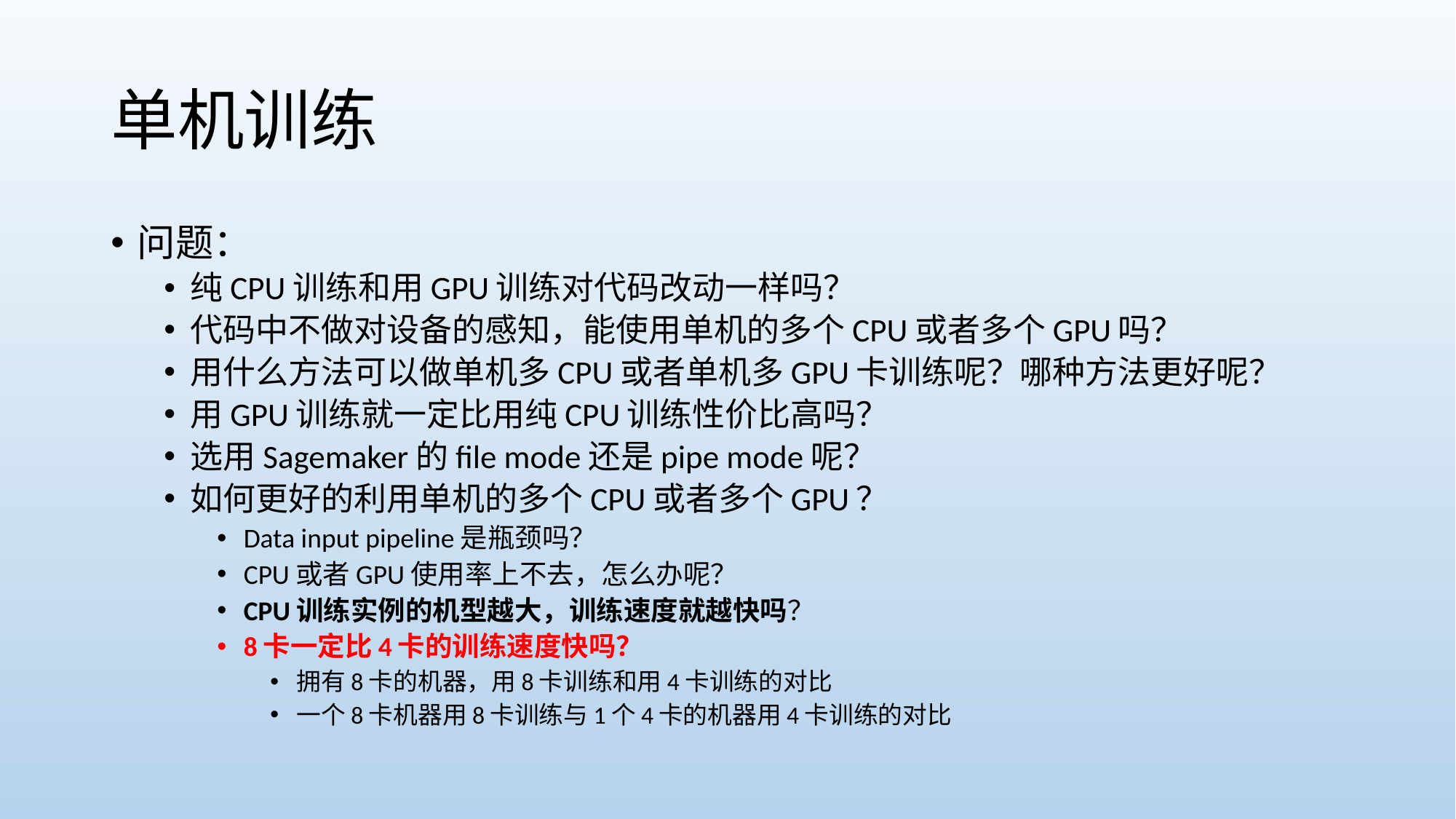

# 单机训练
问题：
纯CPU训练和用GPU训练对代码改动一样吗？
代码中不做对设备的感知，能使用单机的多个CPU或者多个GPU吗？
用什么方法可以做单机多CPU或者单机多GPU卡训练呢？哪种方法更好呢？
用GPU训练就一定比用纯CPU训练性价比高吗？
选用Sagemaker的file mode还是pipe mode呢？
如何更好的利用单机的多个CPU或者多个GPU？
Data input pipeline是瓶颈吗？
CPU或者GPU使用率上不去，怎么办呢？
CPU训练实例的机型越大，训练速度就越快吗？
8卡一定比4卡的训练速度快吗？
拥有8卡的机器，用8卡训练和用4卡训练的对比
一个8卡机器用8卡训练与1个4卡的机器用4卡训练的对比